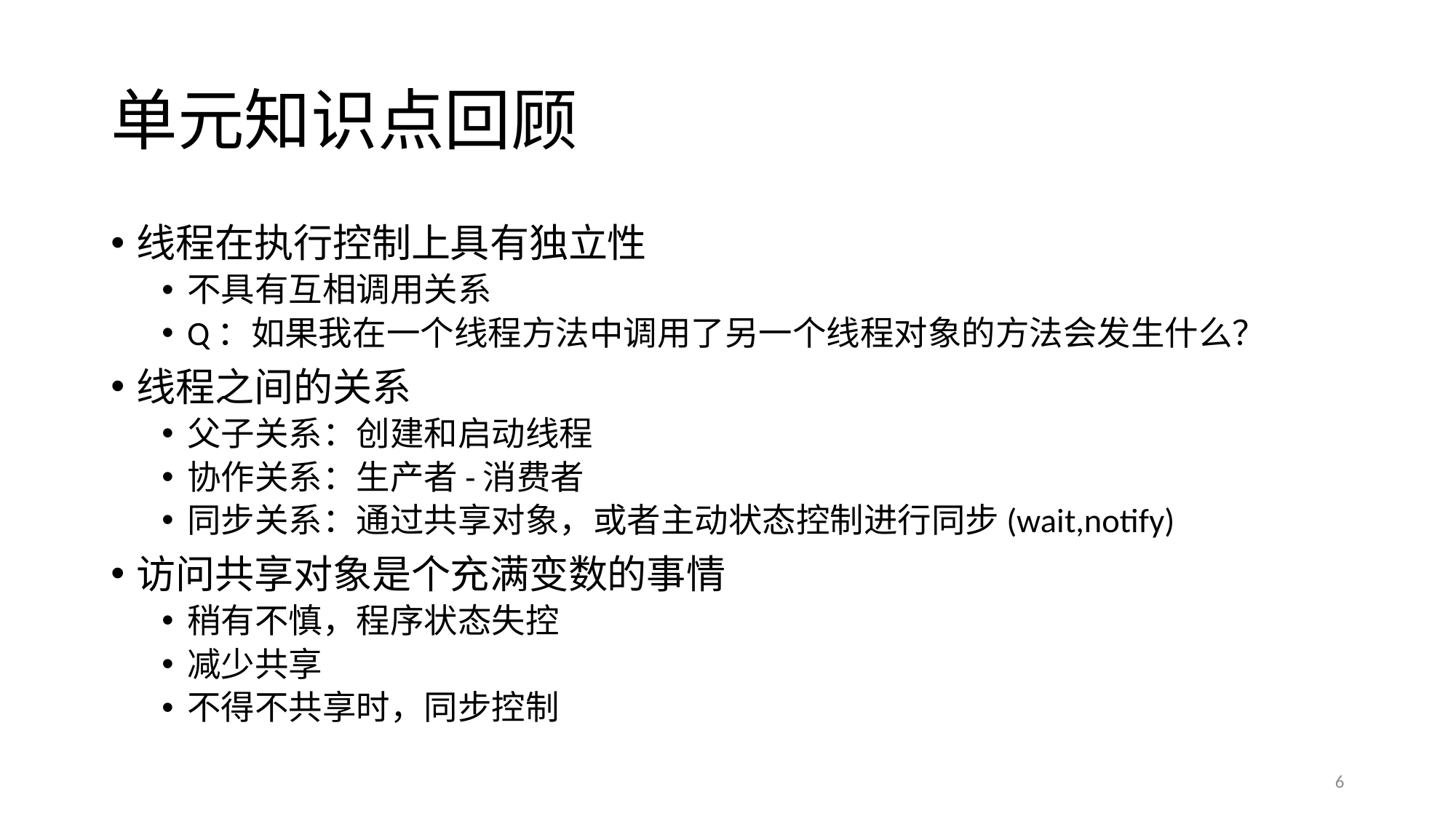

# 单元知识点回顾
线程在执行控制上具有独立性
不具有互相调用关系
Q：如果我在一个线程方法中调用了另一个线程对象的方法会发生什么？
线程之间的关系
父子关系：创建和启动线程
协作关系：生产者-消费者
同步关系：通过共享对象，或者主动状态控制进行同步(wait,notify)
访问共享对象是个充满变数的事情
稍有不慎，程序状态失控
减少共享
不得不共享时，同步控制
6